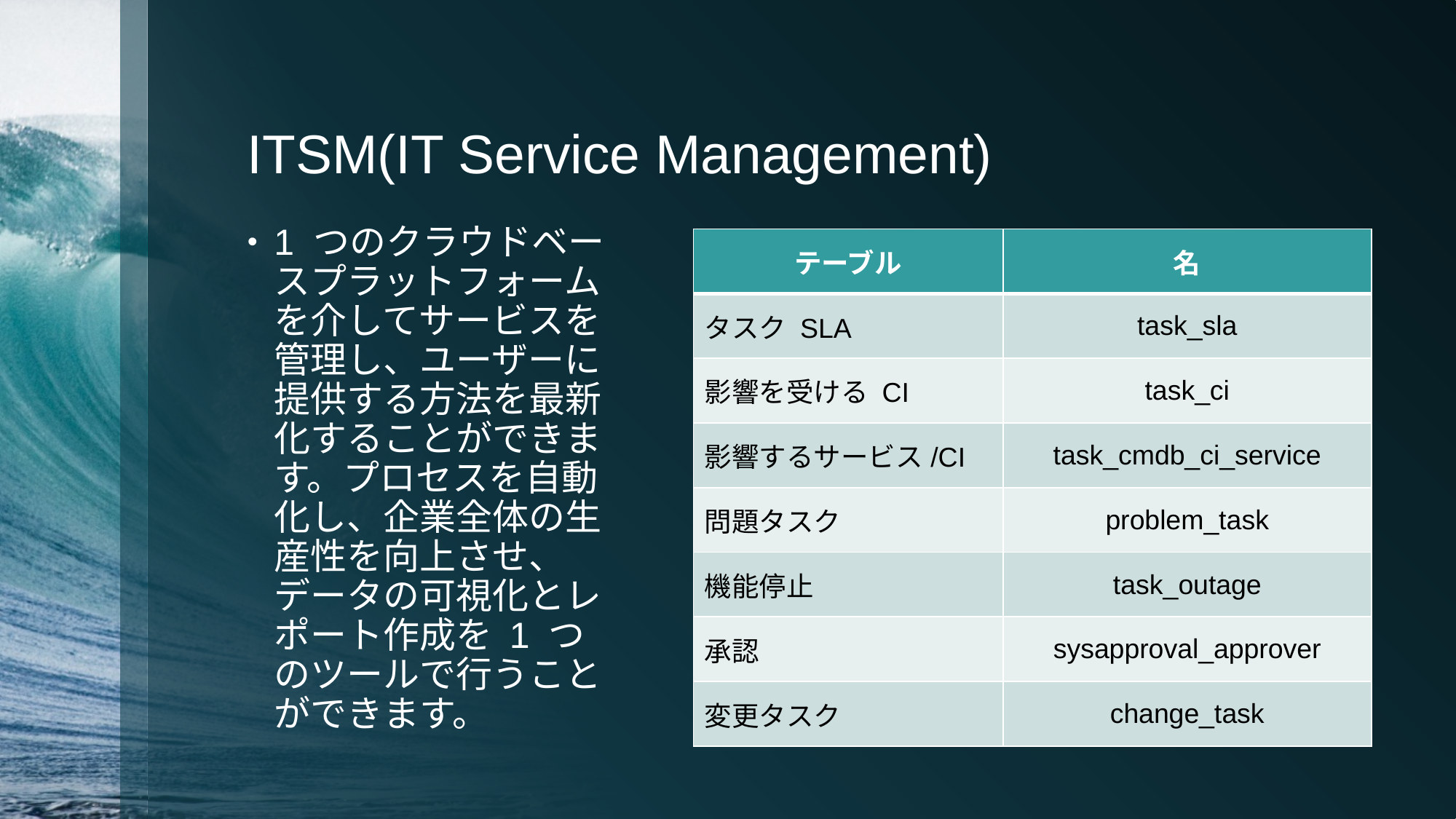

# ITSM(IT Service Management)
1 つのクラウドベースプラットフォームを介してサービスを管理し、ユーザーに提供する方法を最新化することができます。プロセスを自動化し、企業全体の生産性を向上させ、データの可視化とレポート作成を 1 つのツールで行うことができます。
| テーブル | 名 |
| --- | --- |
| タスク SLA | task\_sla |
| 影響を受ける CI | task\_ci |
| 影響するサービス/CI | task\_cmdb\_ci\_service |
| 問題タスク | problem\_task |
| 機能停止 | task\_outage |
| 承認 | sysapproval\_approver |
| 変更タスク | change\_task |